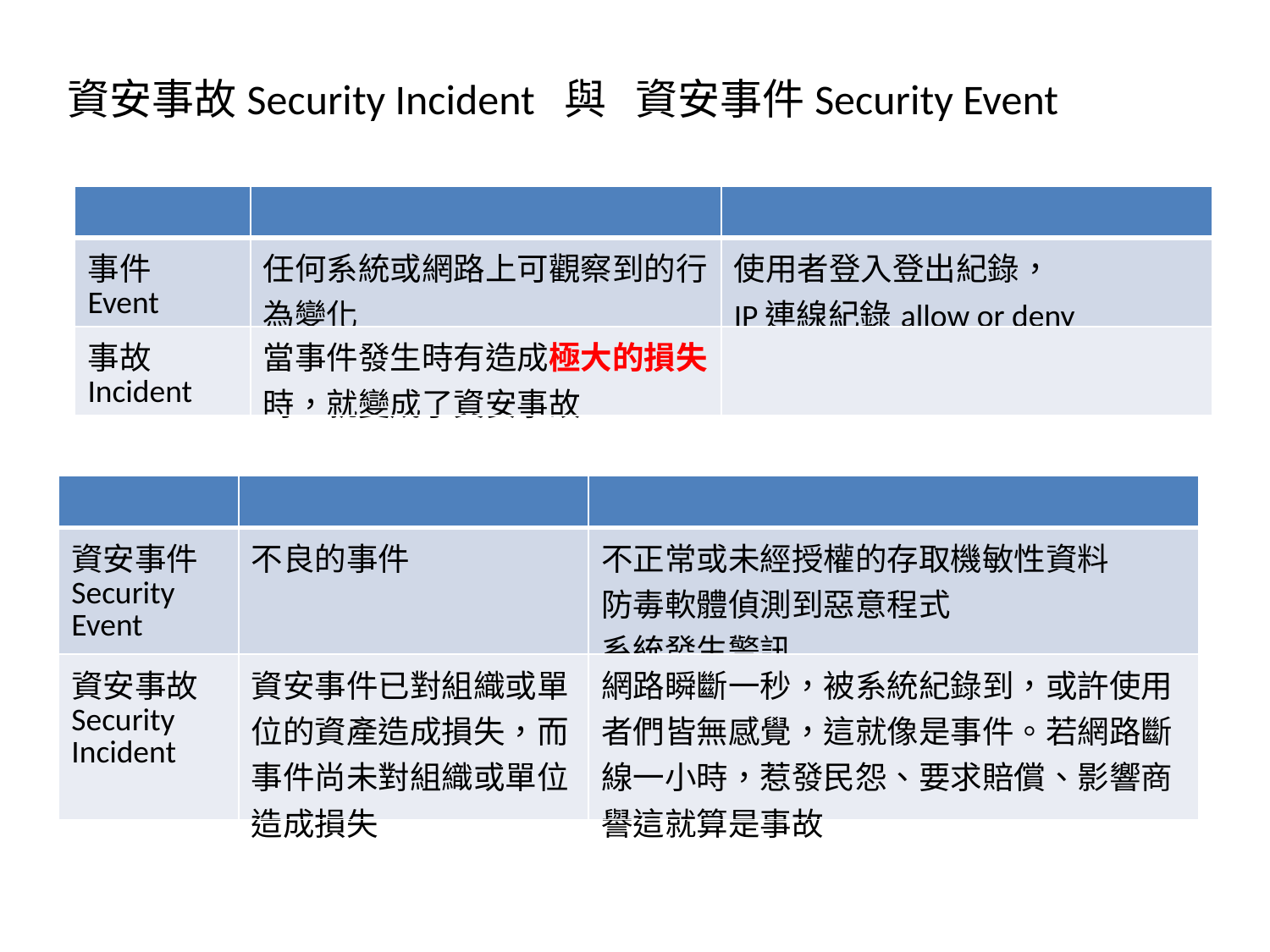

資安事故Security Incident  與   資安事件Security Event
|  |  |  |
| --- | --- | --- |
| 事件 Event | 任何系統或網路上可觀察到的行為變化 | 使用者登入登出紀錄， IP連線紀錄allow or deny |
| 事故Incident | 當事件發生時有造成極大的損失時，就變成了資安事故 |  |
|  |  |  |
| --- | --- | --- |
| 資安事件 Security Event | 不良的事件 | 不正常或未經授權的存取機敏性資料 防毒軟體偵測到惡意程式 系統發生警訊 |
| 資安事故 Security Incident | 資安事件已對組織或單位的資產造成損失，而事件尚未對組織或單位造成損失 | 網路瞬斷一秒，被系統紀錄到，或許使用者們皆無感覺，這就像是事件。若網路斷線一小時，惹發民怨、要求賠償、影響商譽這就算是事故 |